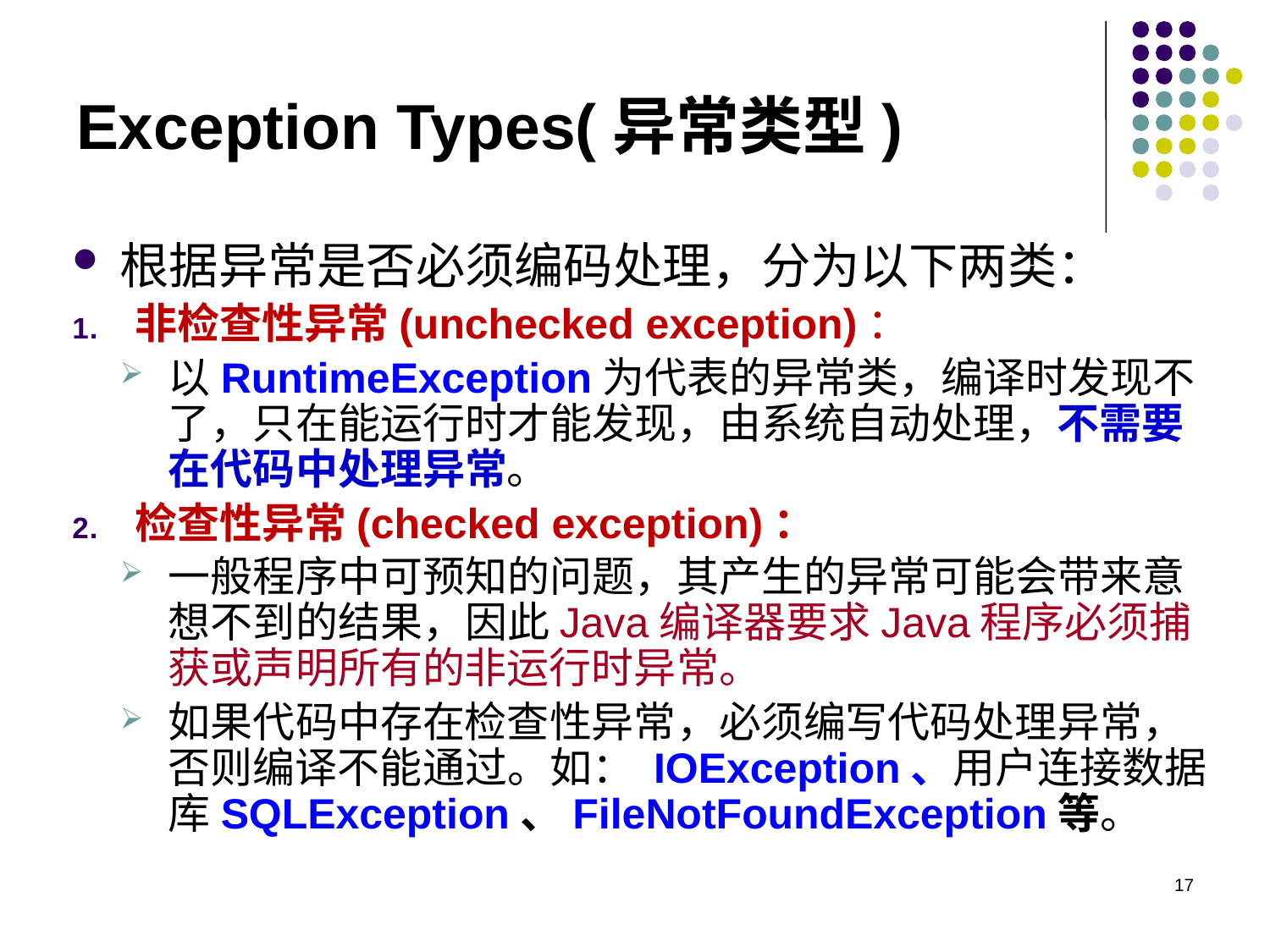

# Exception Types(异常类型)
根据异常是否必须编码处理，分为以下两类：
非检查性异常(unchecked exception)：
以RuntimeException为代表的异常类，编译时发现不了，只在能运行时才能发现，由系统自动处理，不需要在代码中处理异常。
检查性异常(checked exception)：
一般程序中可预知的问题，其产生的异常可能会带来意想不到的结果，因此Java编译器要求Java程序必须捕获或声明所有的非运行时异常。
如果代码中存在检查性异常，必须编写代码处理异常，否则编译不能通过。如： IOException、用户连接数据库SQLException、FileNotFoundException等。

17